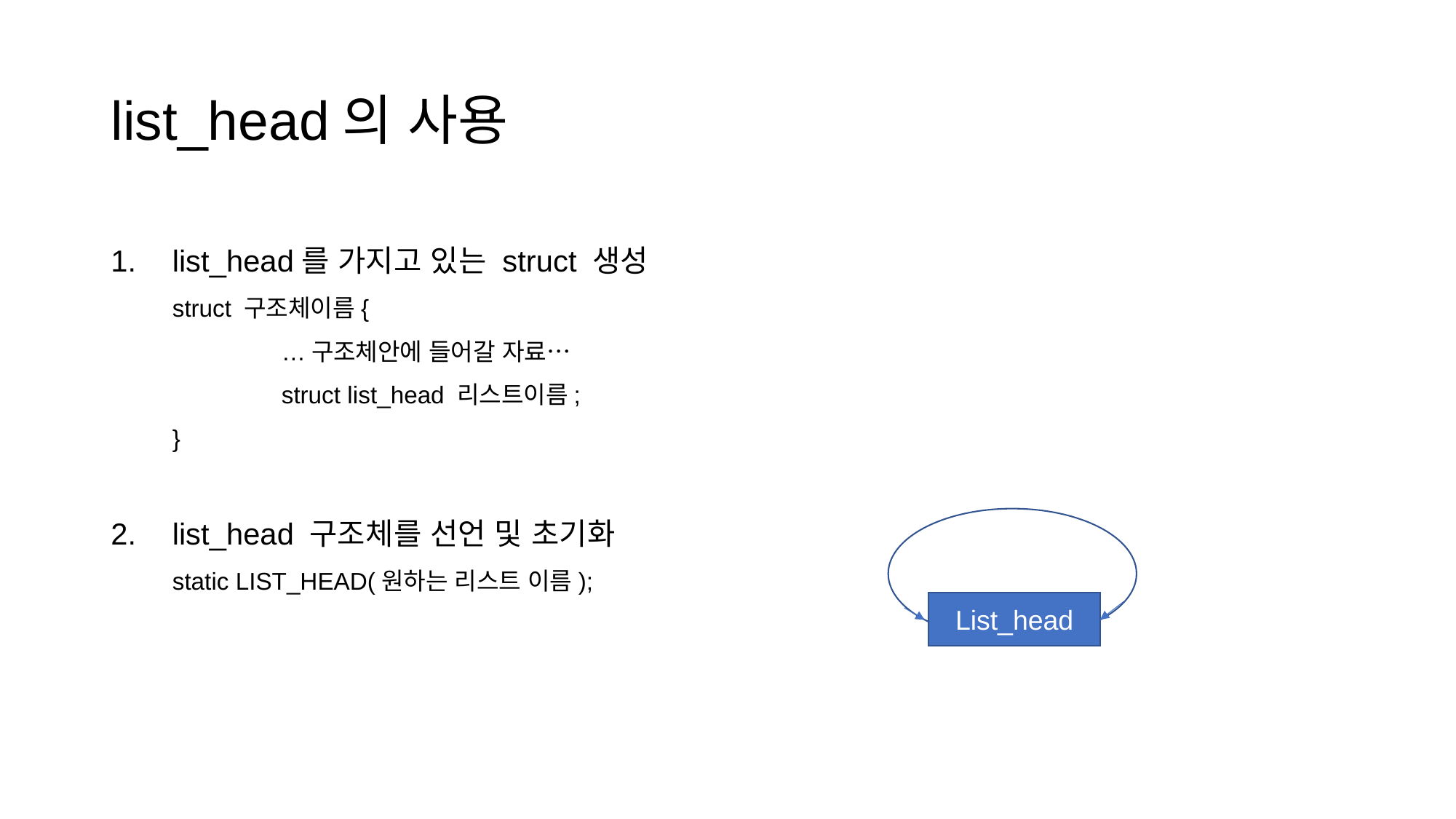

# list_head의 사용
list_head를 가지고 있는 struct 생성
struct 구조체이름{
	…구조체안에 들어갈 자료…
	struct list_head 리스트이름;
}
list_head 구조체를 선언 및 초기화
static LIST_HEAD(원하는 리스트 이름);

List_head